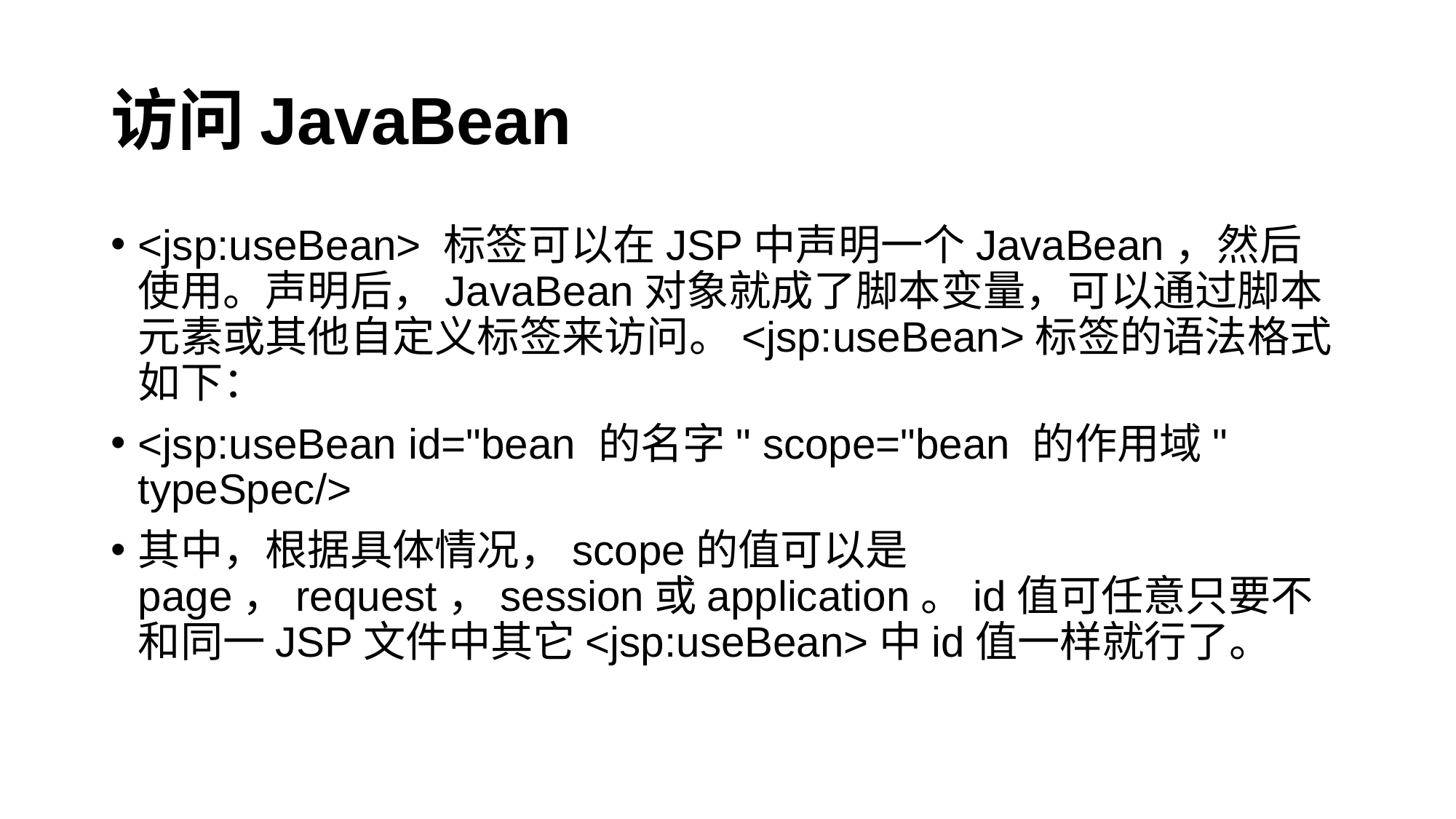

# 访问JavaBean
<jsp:useBean> 标签可以在JSP中声明一个JavaBean，然后使用。声明后，JavaBean对象就成了脚本变量，可以通过脚本元素或其他自定义标签来访问。<jsp:useBean>标签的语法格式如下：
<jsp:useBean id="bean 的名字" scope="bean 的作用域" typeSpec/>
其中，根据具体情况，scope的值可以是page，request，session或application。id值可任意只要不和同一JSP文件中其它<jsp:useBean>中id值一样就行了。